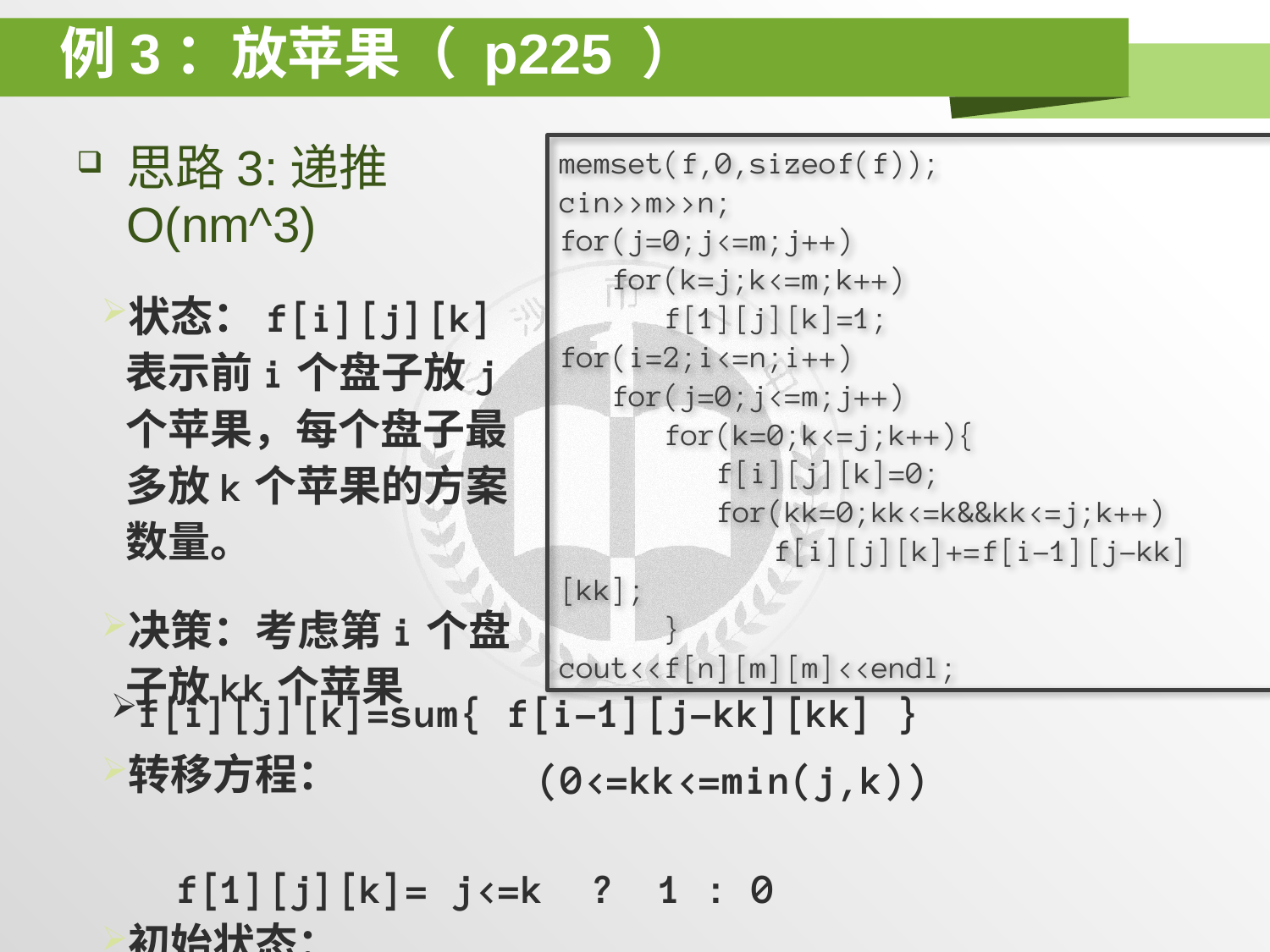

# 例3：放苹果（ p225 ）
思路3:递推O(nm^3)
状态：f[i][j][k] 表示前i个盘子放j个苹果，每个盘子最多放k个苹果的方案数量。
决策：考虑第i个盘子放kk个苹果
转移方程：

初始状态：
memset(f,0,sizeof(f));
cin>>m>>n;
for(j=0;j<=m;j++)
   for(k=j;k<=m;k++)
      f[1][j][k]=1;
for(i=2;i<=n;i++)
   for(j=0;j<=m;j++)
      for(k=0;k<=j;k++){
         f[i][j][k]=0;
         for(kk=0;kk<=k&&kk<=j;k++)
	     f[i][j][k]+=f[i-1][j-kk][kk];
      }
cout<<f[n][m][m]<<endl;
f[i][j][k]=sum{ f[i-1][j-kk][kk] }
			  (0<=kk<=min(j,k))

  f[1][j][k]= j<=k  ?  1 : 0